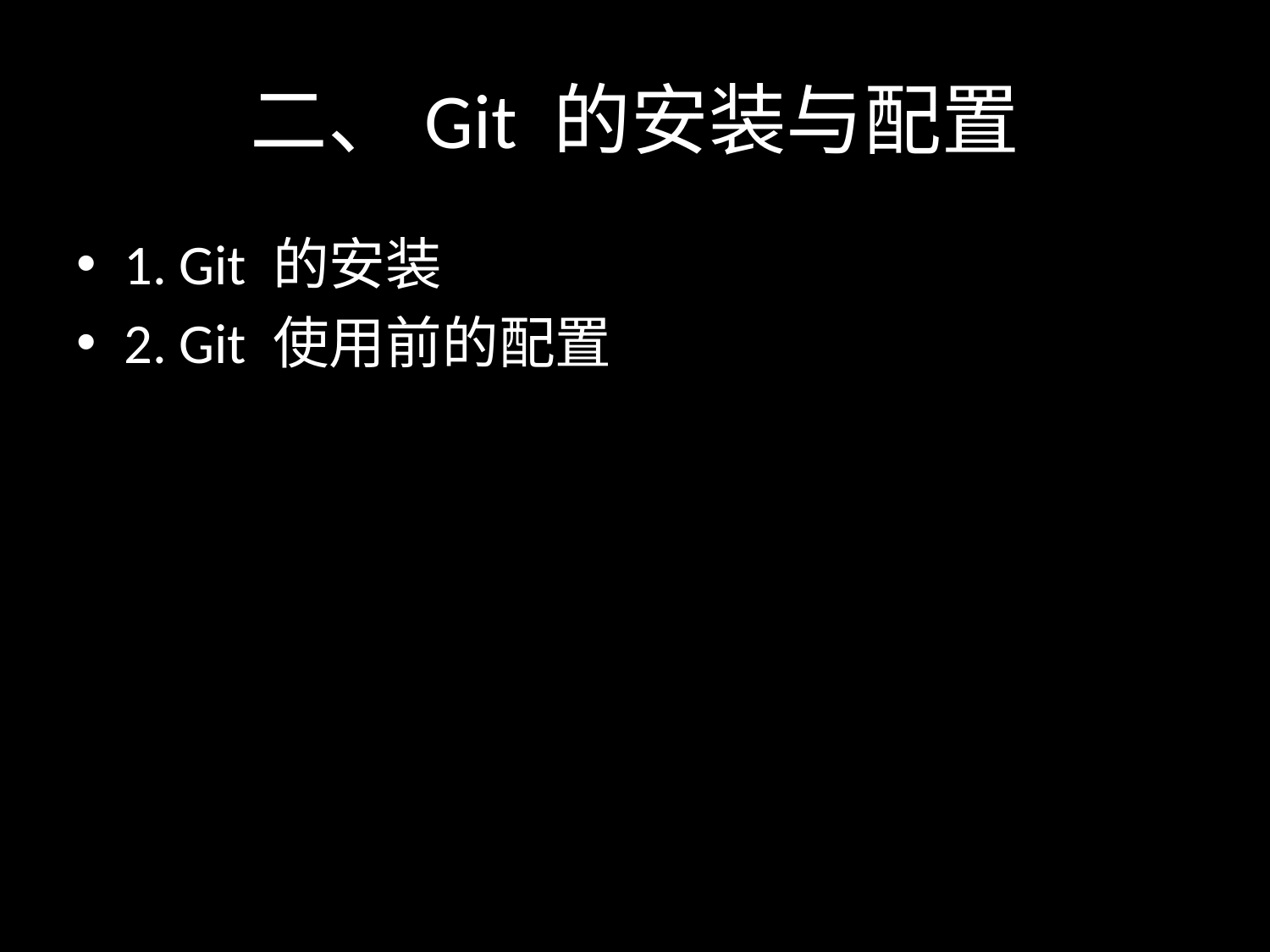

# 二、Git 的安装与配置
1. Git 的安装
2. Git 使用前的配置